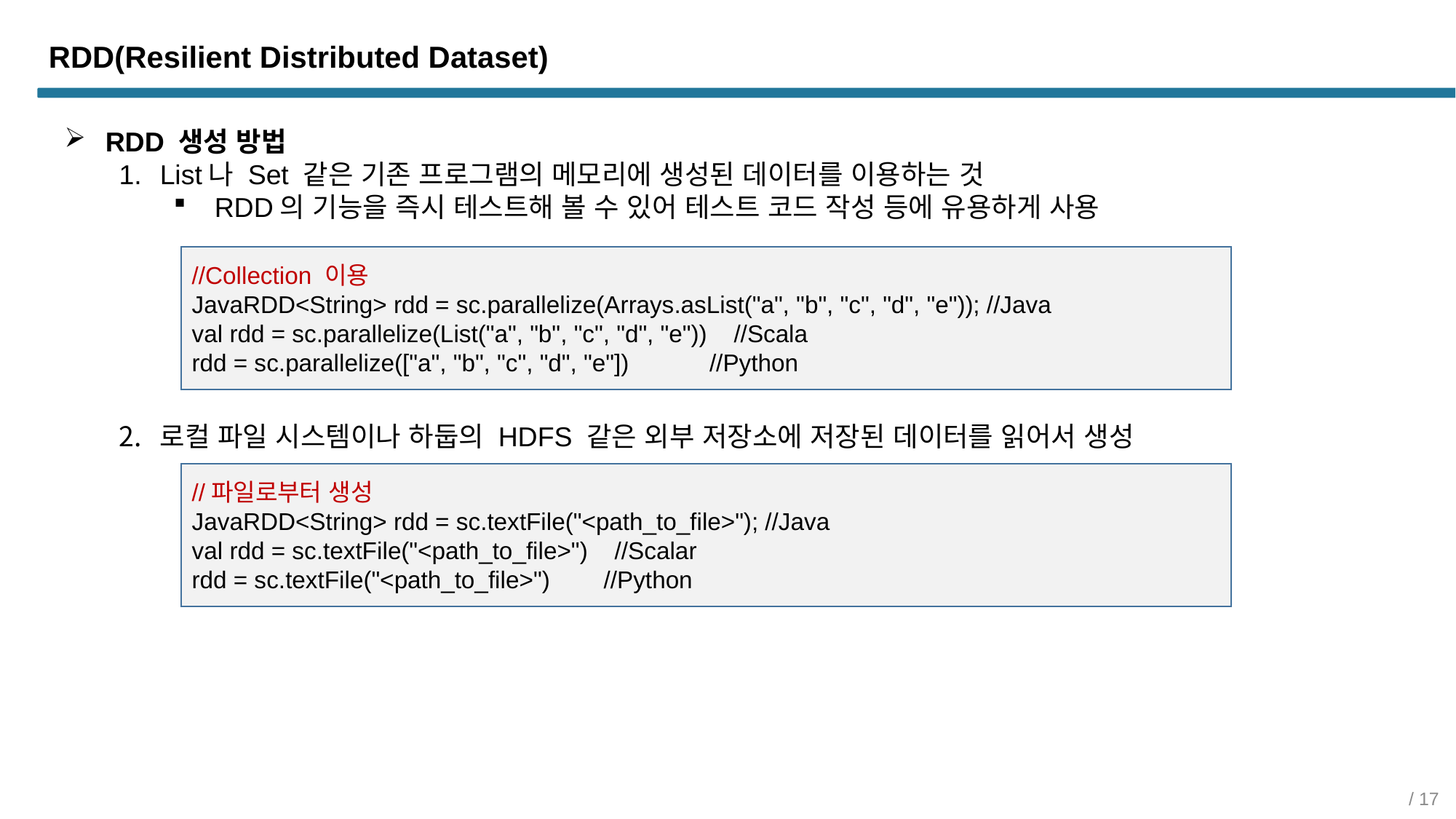

RDD(Resilient Distributed Dataset)
RDD 생성 방법
List나 Set 같은 기존 프로그램의 메모리에 생성된 데이터를 이용하는 것
RDD의 기능을 즉시 테스트해 볼 수 있어 테스트 코드 작성 등에 유용하게 사용

로컬 파일 시스템이나 하둡의 HDFS 같은 외부 저장소에 저장된 데이터를 읽어서 생성

//Collection 이용
JavaRDD<String> rdd = sc.parallelize(Arrays.asList("a", "b", "c", "d", "e")); //Java
val rdd = sc.parallelize(List("a", "b", "c", "d", "e"))    //Scala
rdd = sc.parallelize(["a", "b", "c", "d", "e"])            //Python
//파일로부터 생성
JavaRDD<String> rdd = sc.textFile("<path_to_file>"); //Java
val rdd = sc.textFile("<path_to_file>")    //Scalar
rdd = sc.textFile("<path_to_file>")        //Python
/ 17